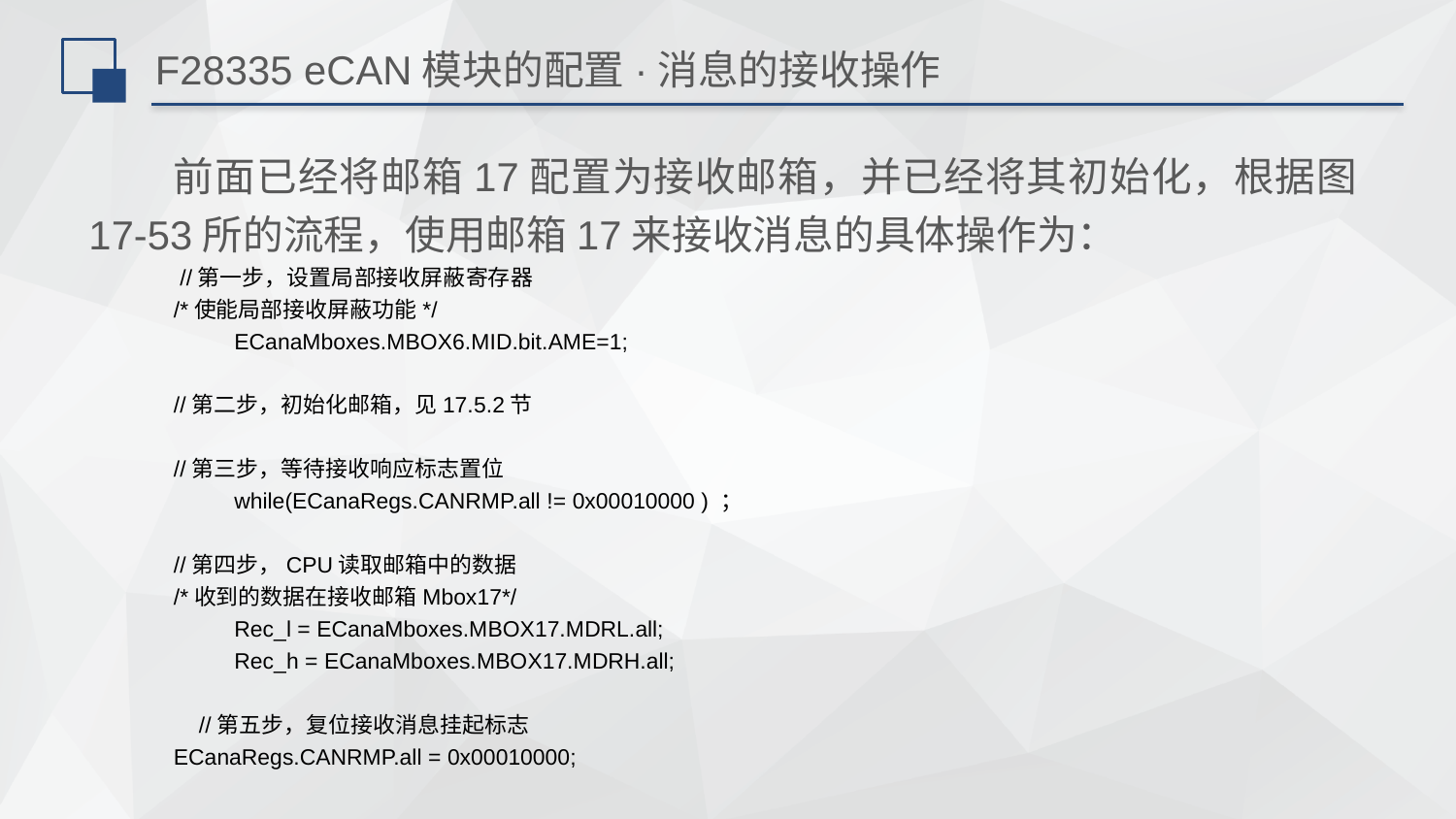

# F28335 eCAN模块的配置·消息的接收操作
前面已经将邮箱17配置为接收邮箱，并已经将其初始化，根据图17-53所的流程，使用邮箱17来接收消息的具体操作为：
 //第一步，设置局部接收屏蔽寄存器
/*使能局部接收屏蔽功能*/
	ECanaMboxes.MBOX6.MID.bit.AME=1;

//第二步，初始化邮箱，见17.5.2节

//第三步，等待接收响应标志置位
	while(ECanaRegs.CANRMP.all != 0x00010000 ) ；

//第四步，CPU读取邮箱中的数据
/*收到的数据在接收邮箱Mbox17*/
	Rec_l = ECanaMboxes.MBOX17.MDRL.all;
	Rec_h = ECanaMboxes.MBOX17.MDRH.all;

    //第五步，复位接收消息挂起标志
ECanaRegs.CANRMP.all = 0x00010000;